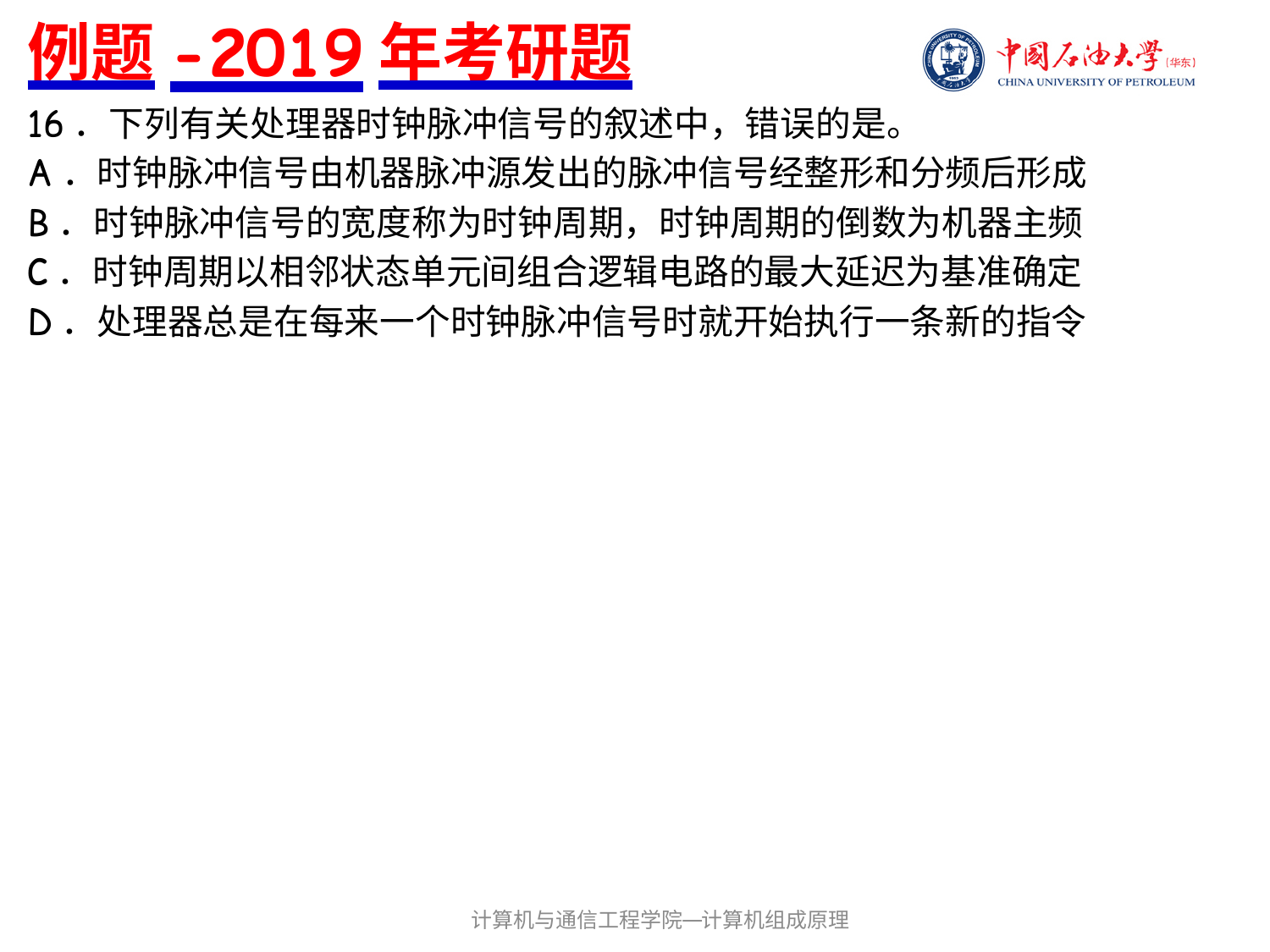

# 例题-2019年考研题
16．下列有关处理器时钟脉冲信号的叙述中，错误的是。
A．时钟脉冲信号由机器脉冲源发出的脉冲信号经整形和分频后形成
B．时钟脉冲信号的宽度称为时钟周期，时钟周期的倒数为机器主频
C．时钟周期以相邻状态单元间组合逻辑电路的最大延迟为基准确定
D．处理器总是在每来一个时钟脉冲信号时就开始执行一条新的指令
计算机与通信工程学院—计算机组成原理
84